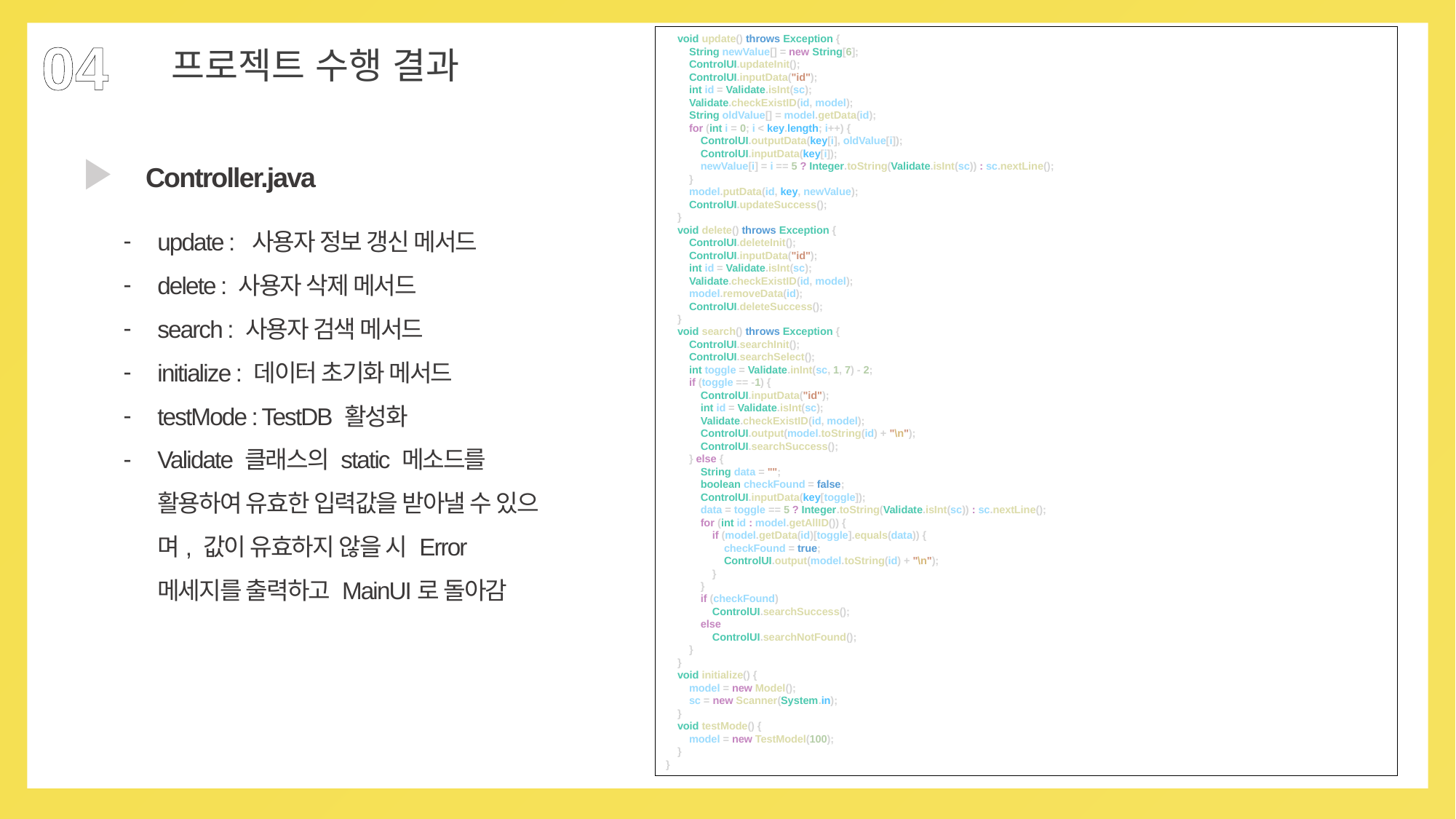

04
    void update() throws Exception {
        String newValue[] = new String[6];
        ControlUI.updateInit();
        ControlUI.inputData("id");
        int id = Validate.isInt(sc);
        Validate.checkExistID(id, model);
        String oldValue[] = model.getData(id);
        for (int i = 0; i < key.length; i++) {
            ControlUI.outputData(key[i], oldValue[i]);
            ControlUI.inputData(key[i]);
            newValue[i] = i == 5 ? Integer.toString(Validate.isInt(sc)) : sc.nextLine();
        }
        model.putData(id, key, newValue);
        ControlUI.updateSuccess();
    }
    void delete() throws Exception {
        ControlUI.deleteInit();
        ControlUI.inputData("id");
        int id = Validate.isInt(sc);
        Validate.checkExistID(id, model);
        model.removeData(id);
        ControlUI.deleteSuccess();
    }
    void search() throws Exception {
        ControlUI.searchInit();
        ControlUI.searchSelect();
        int toggle = Validate.inInt(sc, 1, 7) - 2;
        if (toggle == -1) {
            ControlUI.inputData("id");
            int id = Validate.isInt(sc);
            Validate.checkExistID(id, model);
            ControlUI.output(model.toString(id) + "\n");
            ControlUI.searchSuccess();
        } else {
            String data = "";
            boolean checkFound = false;
            ControlUI.inputData(key[toggle]);
            data = toggle == 5 ? Integer.toString(Validate.isInt(sc)) : sc.nextLine();
            for (int id : model.getAllID()) {
                if (model.getData(id)[toggle].equals(data)) {
                    checkFound = true;
                    ControlUI.output(model.toString(id) + "\n");
                }
            }
            if (checkFound)
                ControlUI.searchSuccess();
            else
                ControlUI.searchNotFound();
        }
    }
    void initialize() {
        model = new Model();
        sc = new Scanner(System.in);
    }
    void testMode() {
        model = new TestModel(100);
    }
}
프로젝트 수행 결과
▶
Controller.java

update :  사용자 정보 갱신 메서드
delete : 사용자 삭제 메서드
search : 사용자 검색 메서드
initialize : 데이터 초기화 메서드
testMode : TestDB 활성화
Validate 클래스의 static 메소드를 활용하여 유효한 입력값을 받아낼 수 있으며, 값이 유효하지 않을 시 Error 메세지를 출력하고 MainUI로 돌아감